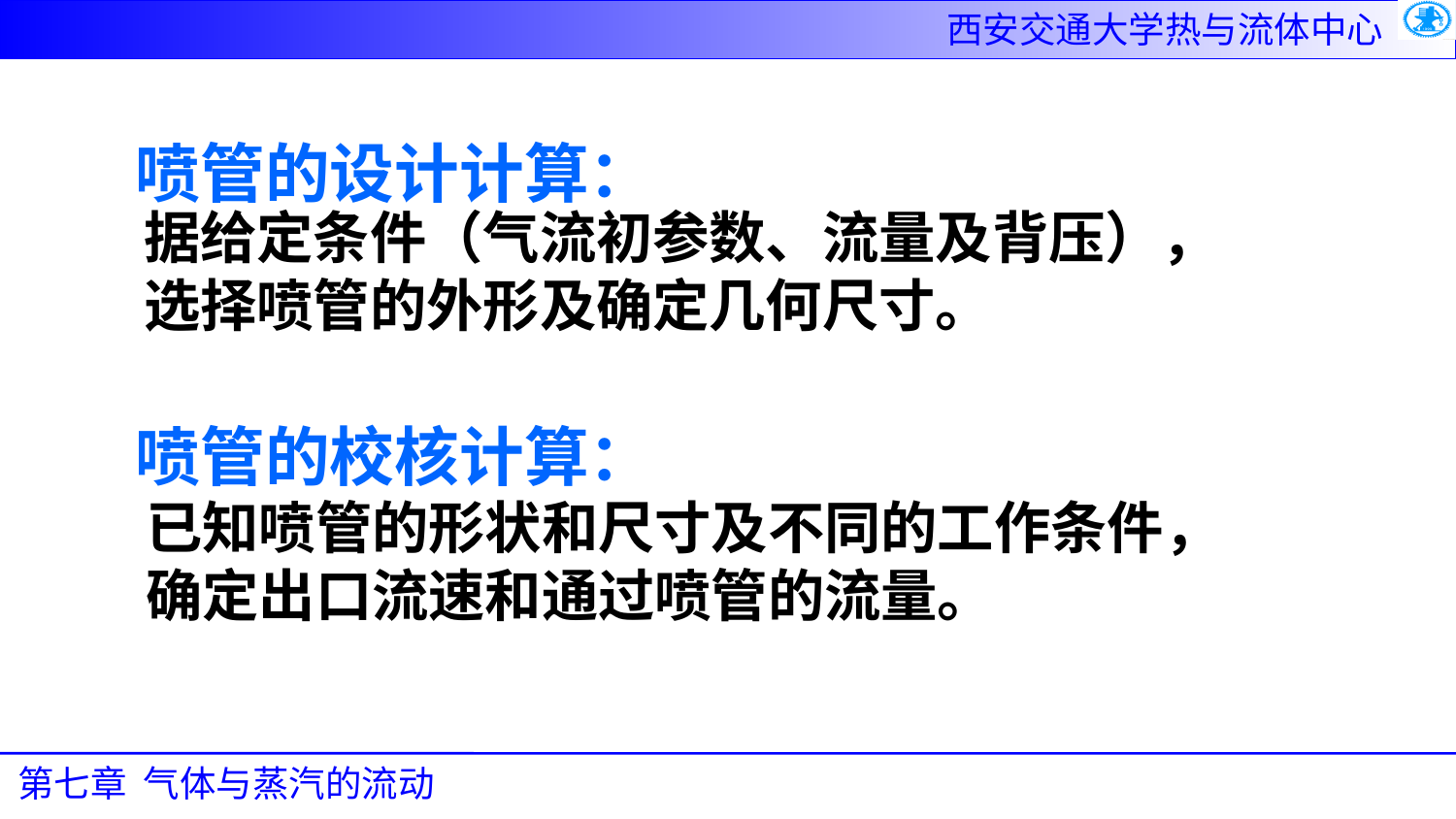

喷管的设计计算：
据给定条件（气流初参数、流量及背压），选择喷管的外形及确定几何尺寸。
喷管的校核计算：
已知喷管的形状和尺寸及不同的工作条件，确定出口流速和通过喷管的流量。